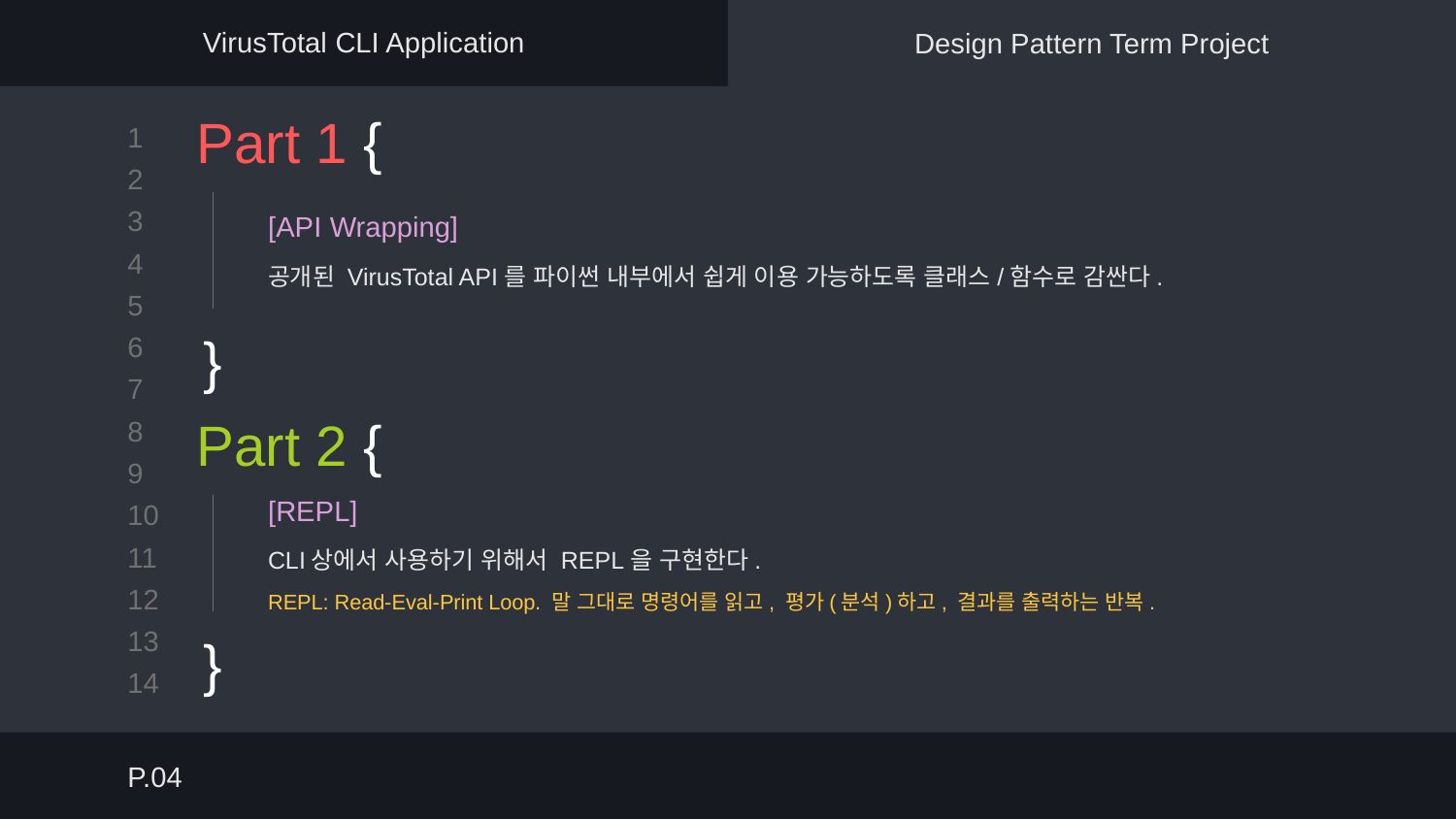

VirusTotal CLI Application
Design Pattern Term Project
# Part 1 {
}
[API Wrapping]

공개된 VirusTotal API를 파이썬 내부에서 쉽게 이용 가능하도록 클래스/함수로 감싼다.

Part 2 {
[REPL]

CLI상에서 사용하기 위해서 REPL을 구현한다.

REPL: Read-Eval-Print Loop. 말 그대로 명령어를 읽고, 평가(분석)하고, 결과를 출력하는 반복.
}
P.04